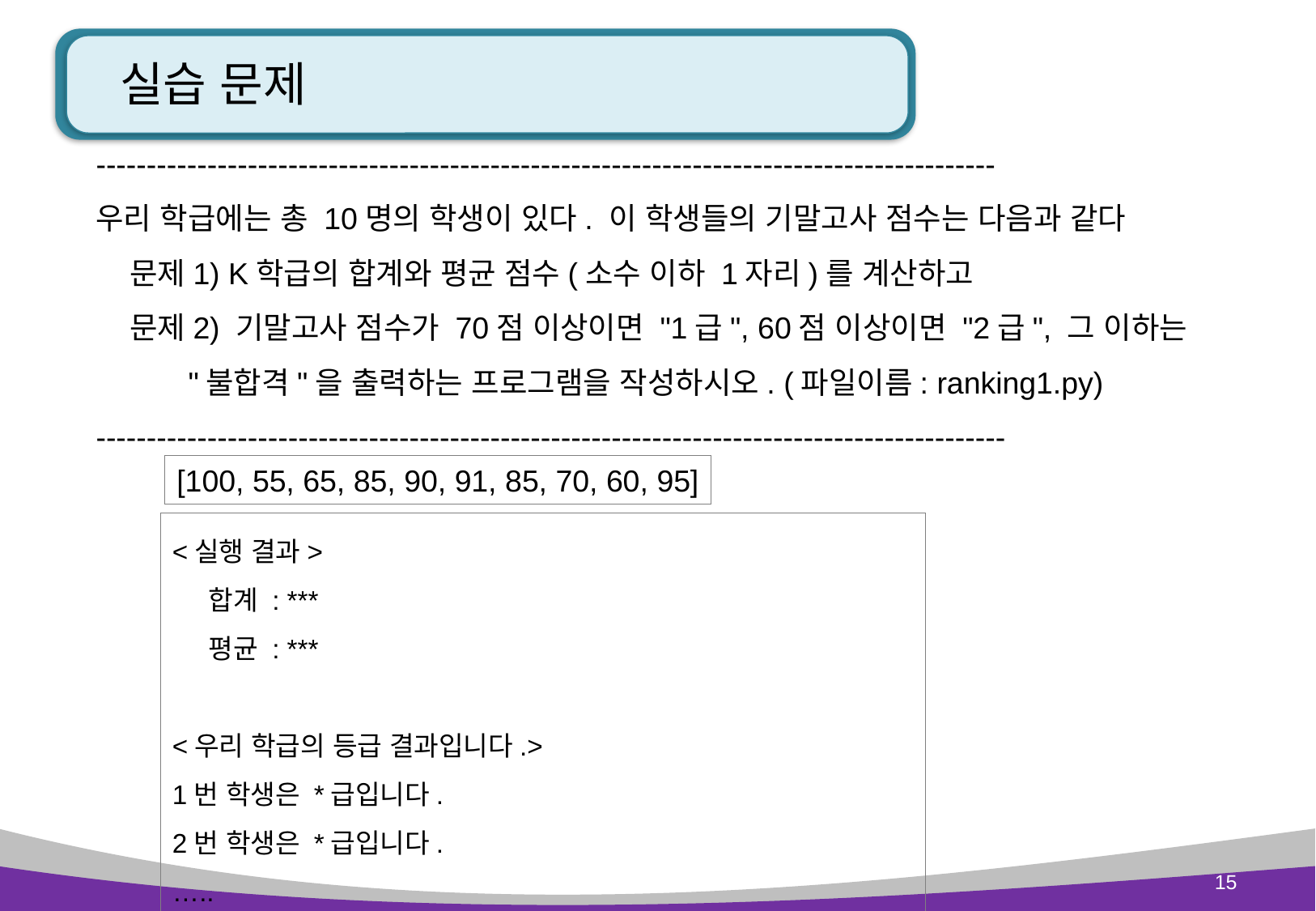

# 실습 문제
-----------------------------------------------------------------------------------------
우리 학급에는 총 10명의 학생이 있다. 이 학생들의 기말고사 점수는 다음과 같다
    문제1) K학급의 합계와 평균 점수(소수 이하 1자리)를 계산하고
    문제2) 기말고사 점수가 70점 이상이면 "1급", 60점 이상이면 "2급", 그 이하는
          "불합격"을 출력하는 프로그램을 작성하시오. (파일이름: ranking1.py)
------------------------------------------------------------------------------------------
[100, 55, 65, 85, 90, 91, 85, 70, 60, 95]
<실행 결과>
    합계 : ***
    평균 : ***

<우리 학급의 등급 결과입니다.>
1번 학생은 *급입니다.
2번 학생은 *급입니다.
…..
15